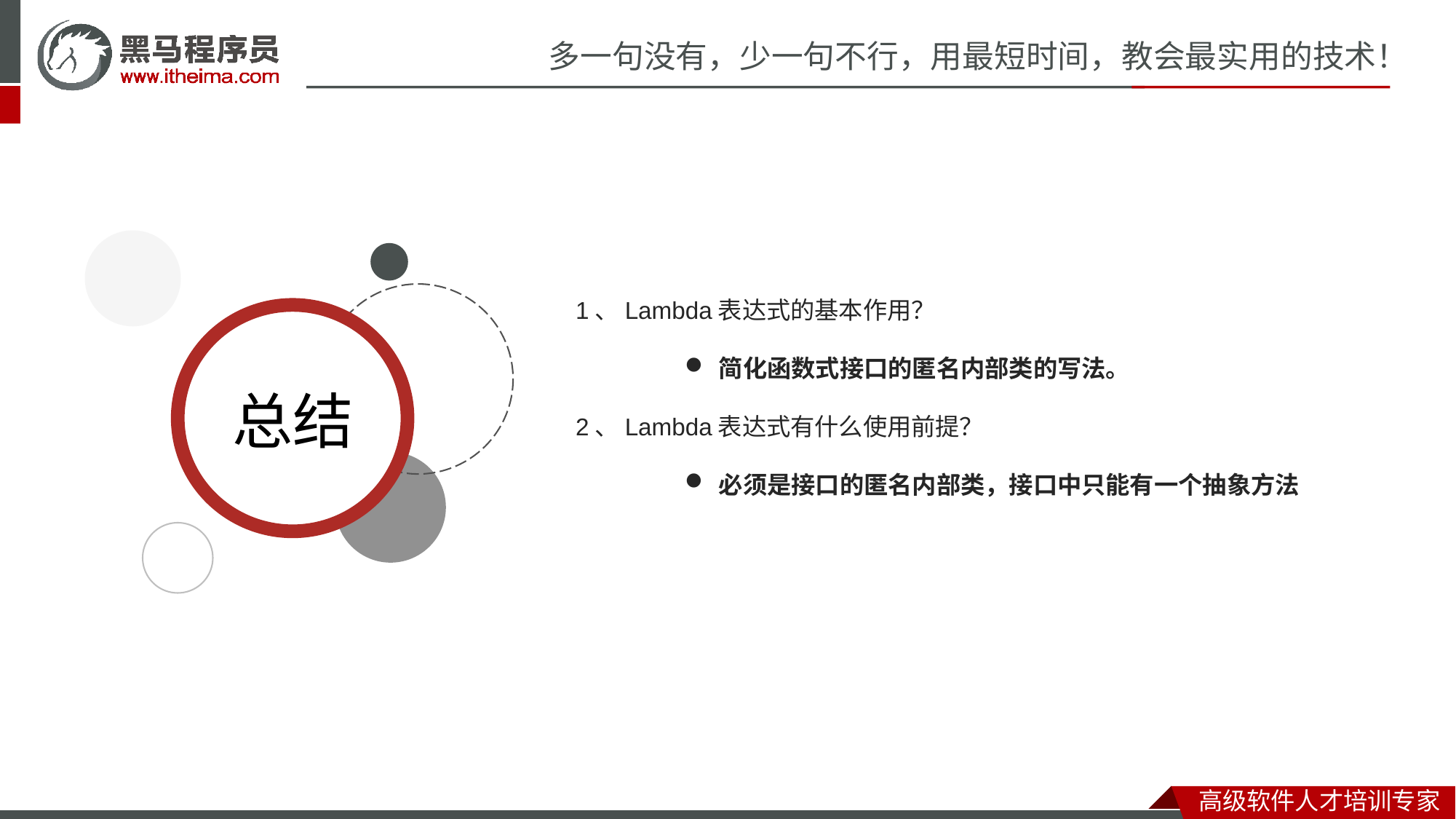

1、Lambda表达式的基本作用？
简化函数式接口的匿名内部类的写法。
2、Lambda表达式有什么使用前提？
必须是接口的匿名内部类，接口中只能有一个抽象方法